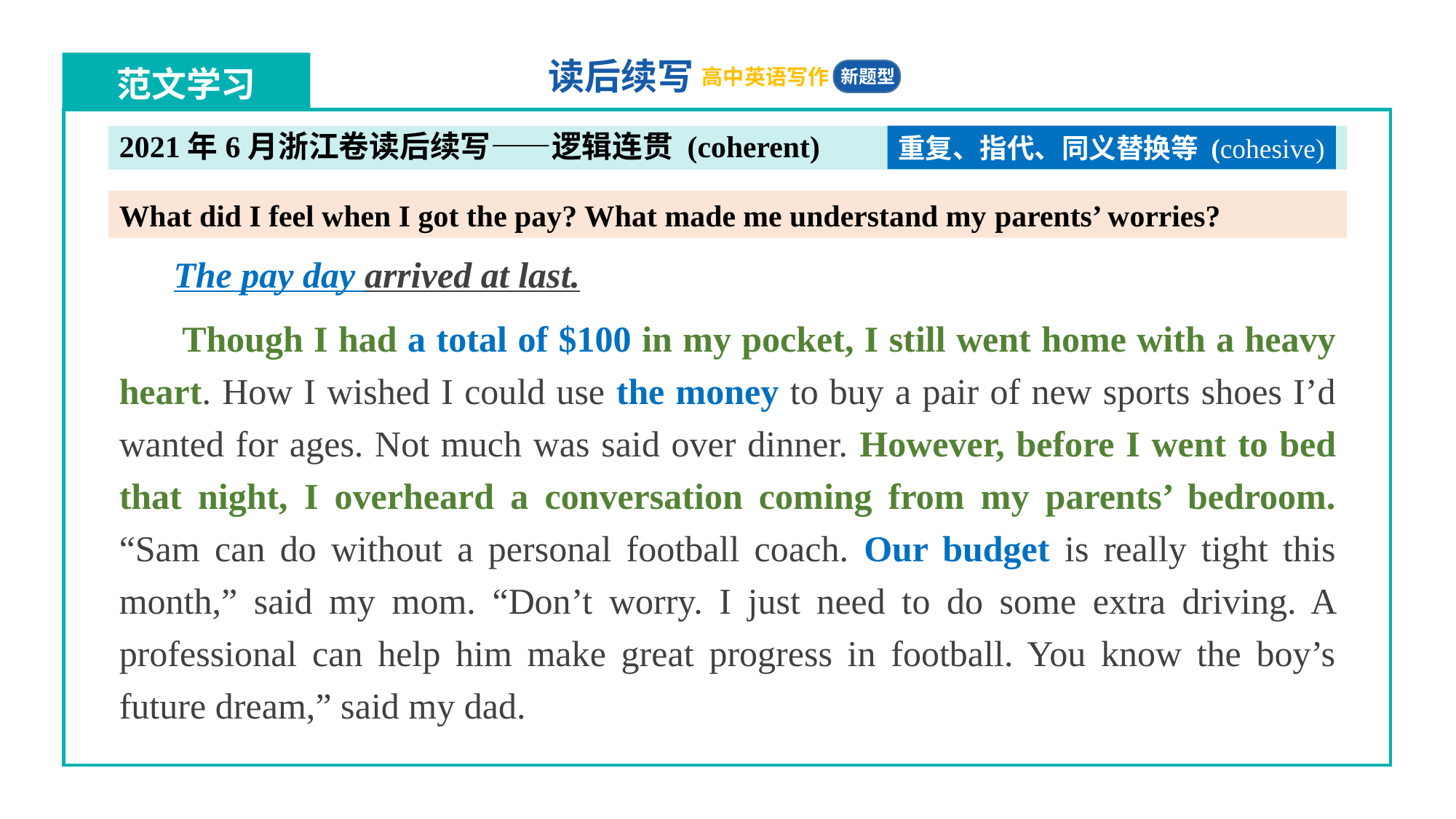

2021年6月浙江卷读后续写——逻辑连贯 (coherent)
重复、指代、同义替换等 (cohesive)
What did I feel when I got the pay? What made me understand my parents’ worries?
      The pay day arrived at last.
      Though I had a total of $100 in my pocket, I still went home with a heavy heart. How I wished I could use the money to buy a pair of new sports shoes I’d wanted for ages. Not much was said over dinner. However, before I went to bed that night, I overheard a conversation coming from my parents’ bedroom. “Sam can do without a personal football coach. Our budget is really tight this month,” said my mom. “Don’t worry. I just need to do some extra driving. A professional can help him make great progress in football. You know the boy’s future dream,” said my dad.